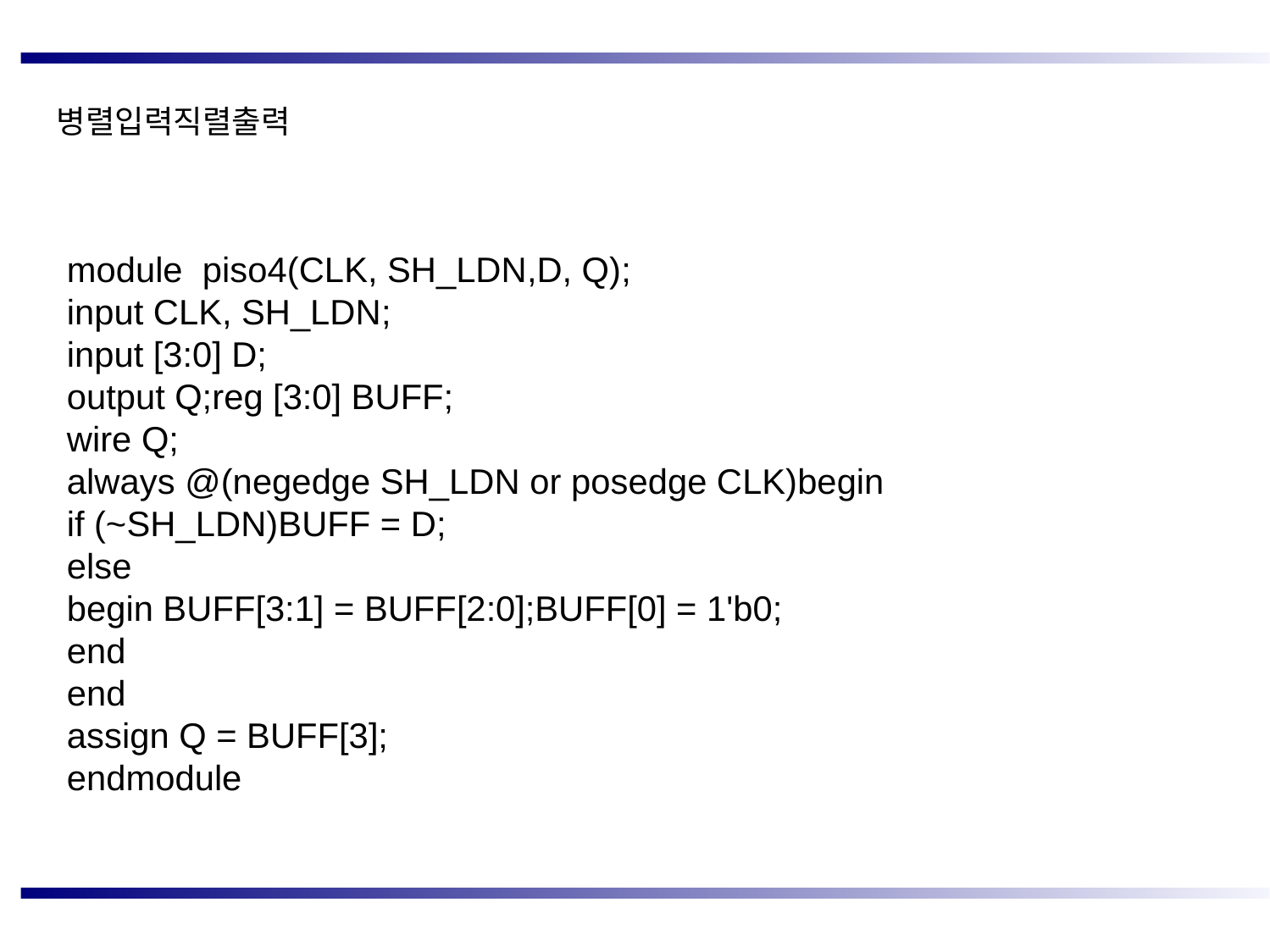

병렬입력직렬출력
module  piso4(CLK, SH_LDN,D, Q);
input CLK, SH_LDN;
input [3:0] D;
output Q;reg [3:0] BUFF;
wire Q;
always @(negedge SH_LDN or posedge CLK)begin
if (~SH_LDN)BUFF = D;
else
begin BUFF[3:1] = BUFF[2:0];BUFF[0] = 1'b0;
end
end
assign Q = BUFF[3];
endmodule